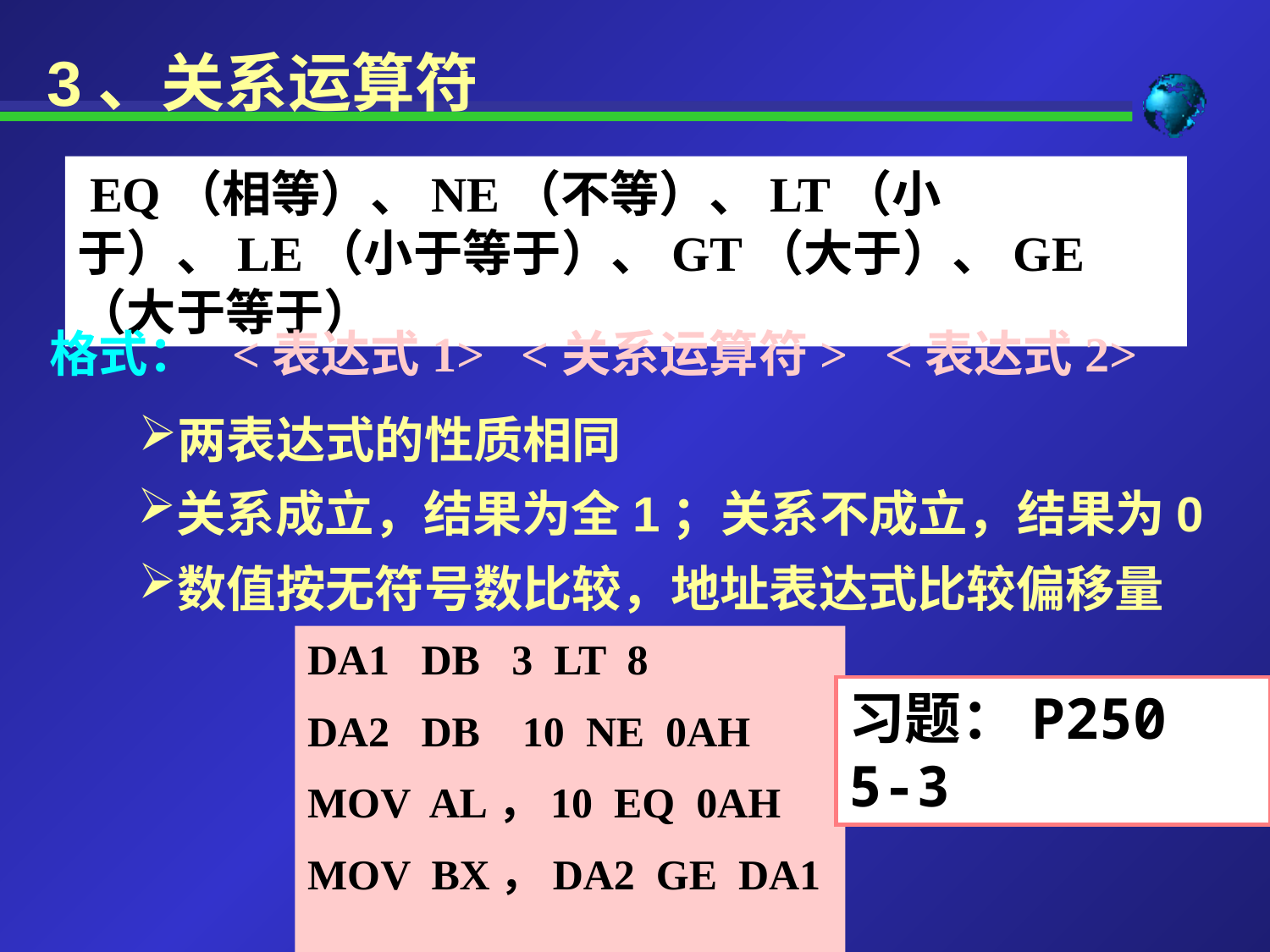

3、关系运算符
 EQ（相等）、NE（不等）、LT（小于）、LE（小于等于）、GT（大于）、GE（大于等于）
格式：  <表达式1>   <关系运算符>   <表达式2>
两表达式的性质相同
关系成立，结果为全1；关系不成立，结果为0
数值按无符号数比较，地址表达式比较偏移量
DA1   DB   3  LT  8
DA2   DB    10  NE  0AH
MOV  AL，10  EQ  0AH
MOV  BX，DA2  GE  DA1
习题：P250 5-3
30